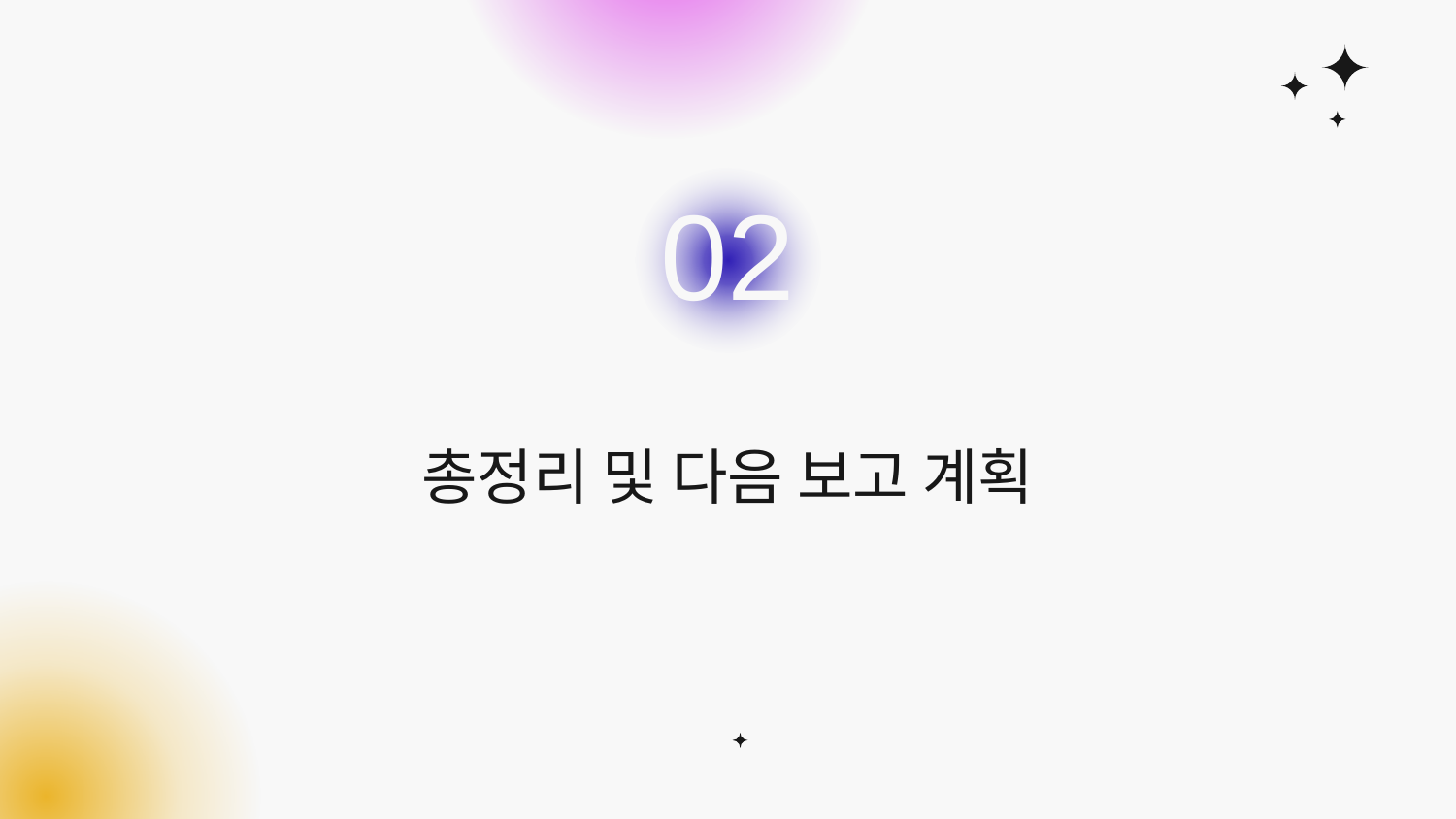

02

# 총정리 및 다음 보고 계획